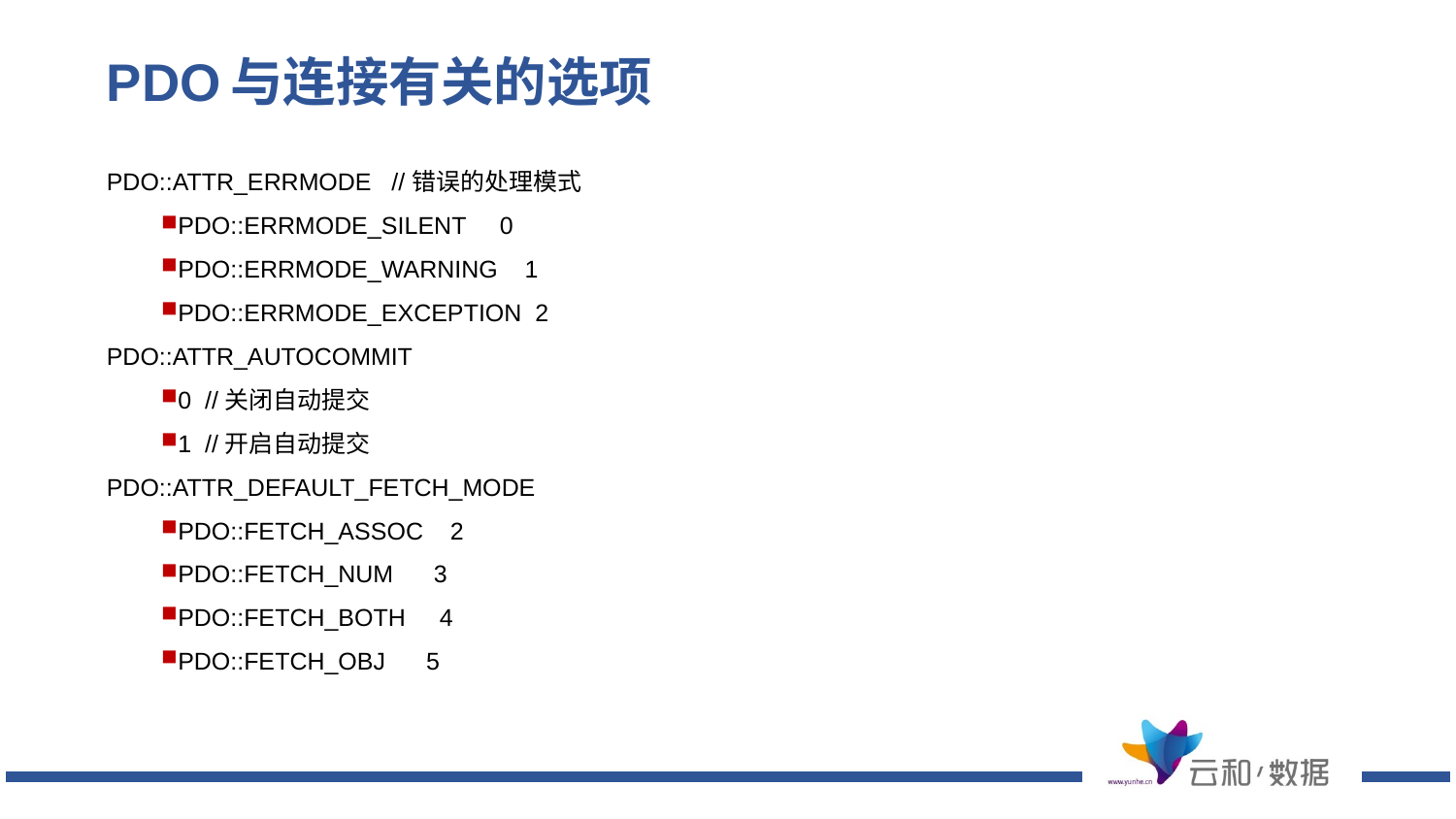

PDO与连接有关的选项
PDO::ATTR_ERRMODE   //错误的处理模式
PDO::ERRMODE_SILENT     0
PDO::ERRMODE_WARNING    1
PDO::ERRMODE_EXCEPTION  2
PDO::ATTR_AUTOCOMMIT
0  //关闭自动提交
1  //开启自动提交
PDO::ATTR_DEFAULT_FETCH_MODE
PDO::FETCH_ASSOC    2
PDO::FETCH_NUM      3
PDO::FETCH_BOTH     4
PDO::FETCH_OBJ      5